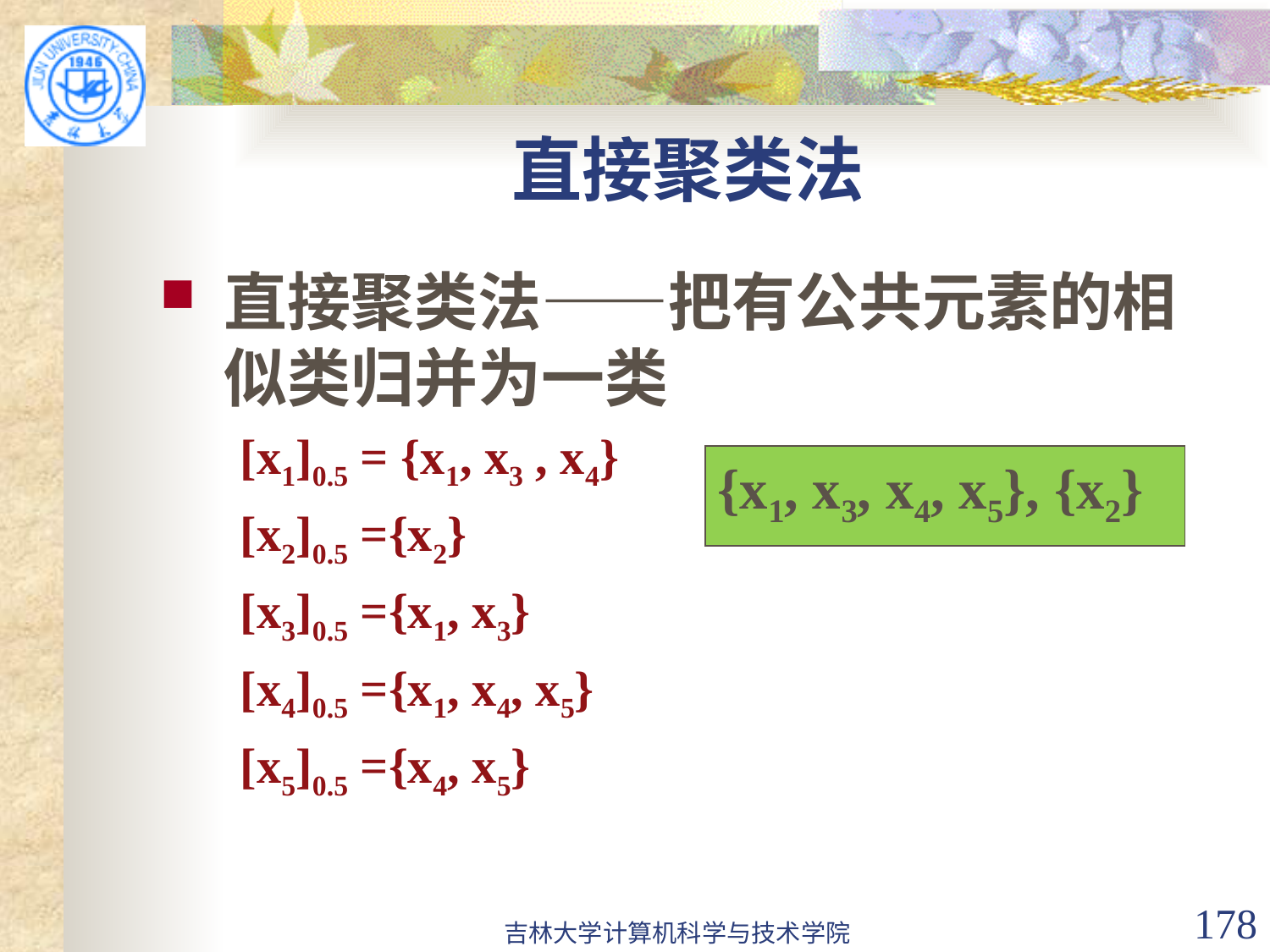

# 直接聚类法
直接聚类法——把有公共元素的相似类归并为一类
[x1]0.5 = {x1, x3 , x4}
[x2]0.5 ={x2}
[x3]0.5 ={x1, x3}
[x4]0.5 ={x1, x4, x5}
[x5]0.5 ={x4, x5}

{x1, x3, x4, x5}, {x2}

吉林大学计算机科学与技术学院
178